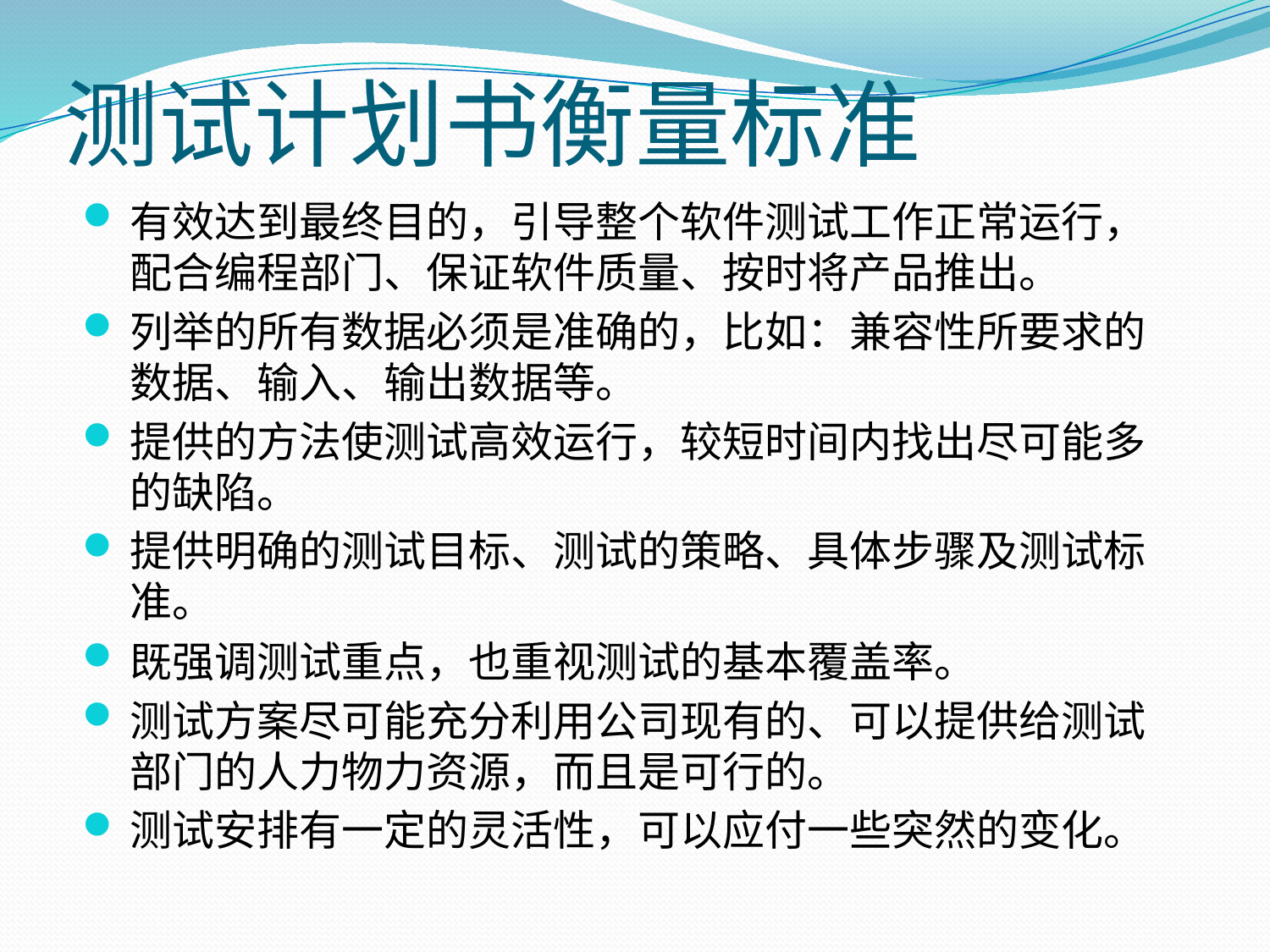

# 测试计划书衡量标准
有效达到最终目的，引导整个软件测试工作正常运行，配合编程部门、保证软件质量、按时将产品推出。
列举的所有数据必须是准确的，比如：兼容性所要求的数据、输入、输出数据等。
提供的方法使测试高效运行，较短时间内找出尽可能多的缺陷。
提供明确的测试目标、测试的策略、具体步骤及测试标准。
既强调测试重点，也重视测试的基本覆盖率。
测试方案尽可能充分利用公司现有的、可以提供给测试部门的人力物力资源，而且是可行的。
测试安排有一定的灵活性，可以应付一些突然的变化。